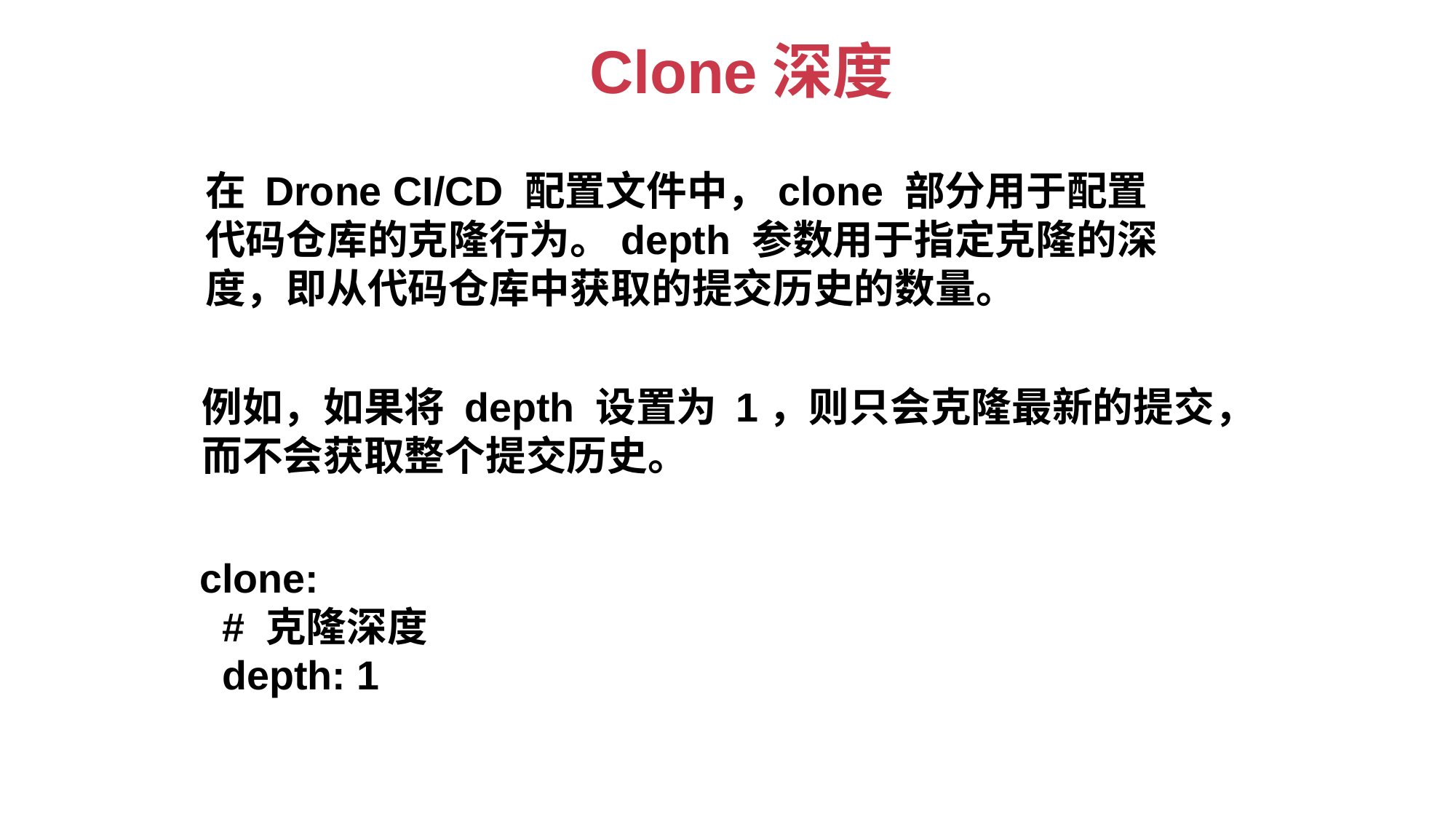

Clone深度
在 Drone CI/CD 配置文件中，clone 部分用于配置代码仓库的克隆行为。depth 参数用于指定克隆的深度，即从代码仓库中获取的提交历史的数量。

例如，如果将 depth 设置为 1，则只会克隆最新的提交，而不会获取整个提交历史。

 clone:
   # 克隆深度
   depth: 1